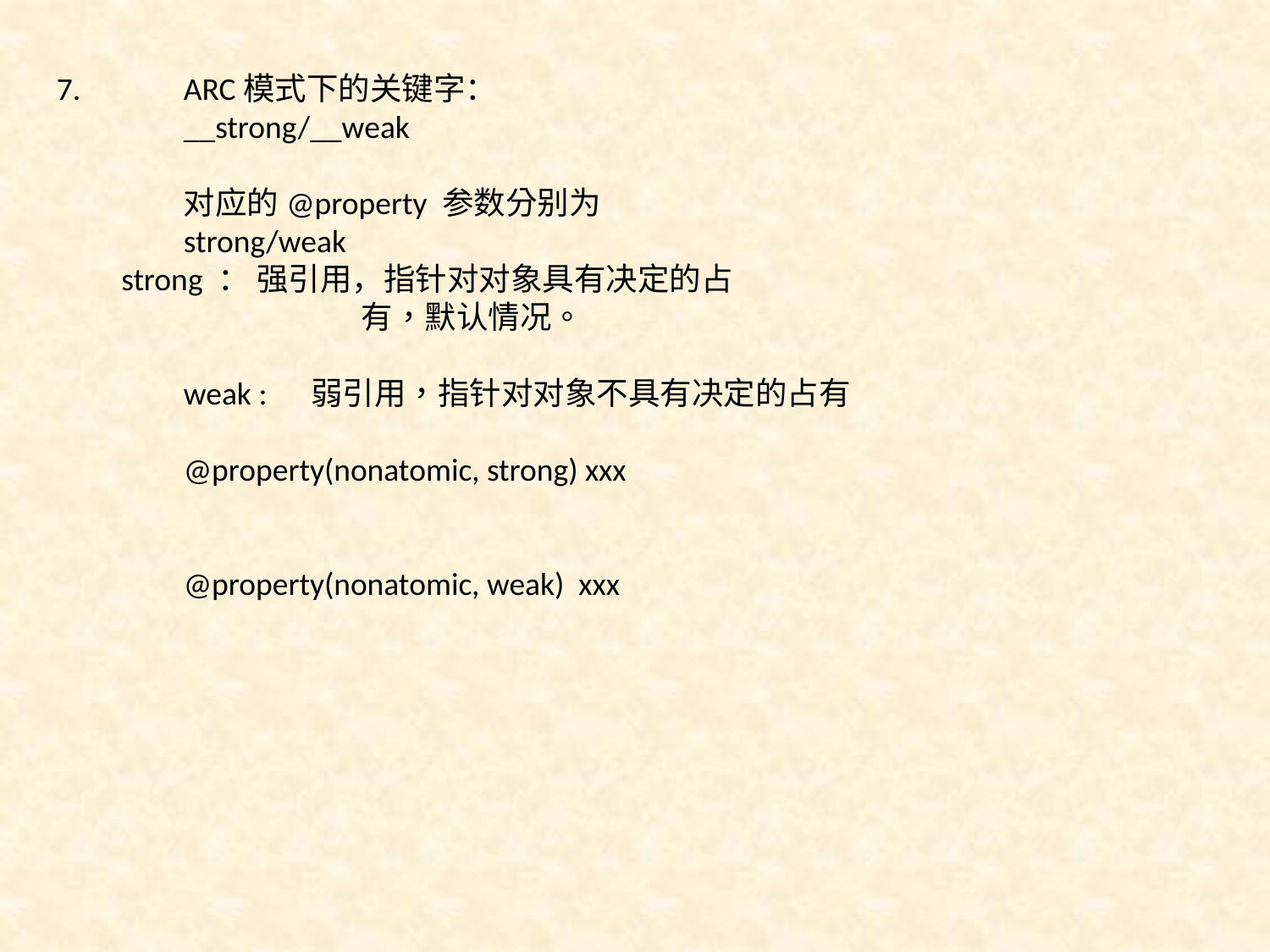

7. 	ARC模式下的关键字：
	__strong/__weak

	对应的@property 参数分别为
	strong/weak
         strong ： 强引用，指针对对象具有决定的占
                      	      有，默认情况。

	weak :     弱引用，指针对对象不具有决定的占有

	@property(nonatomic, strong) xxx

	@property(nonatomic, weak)  xxx